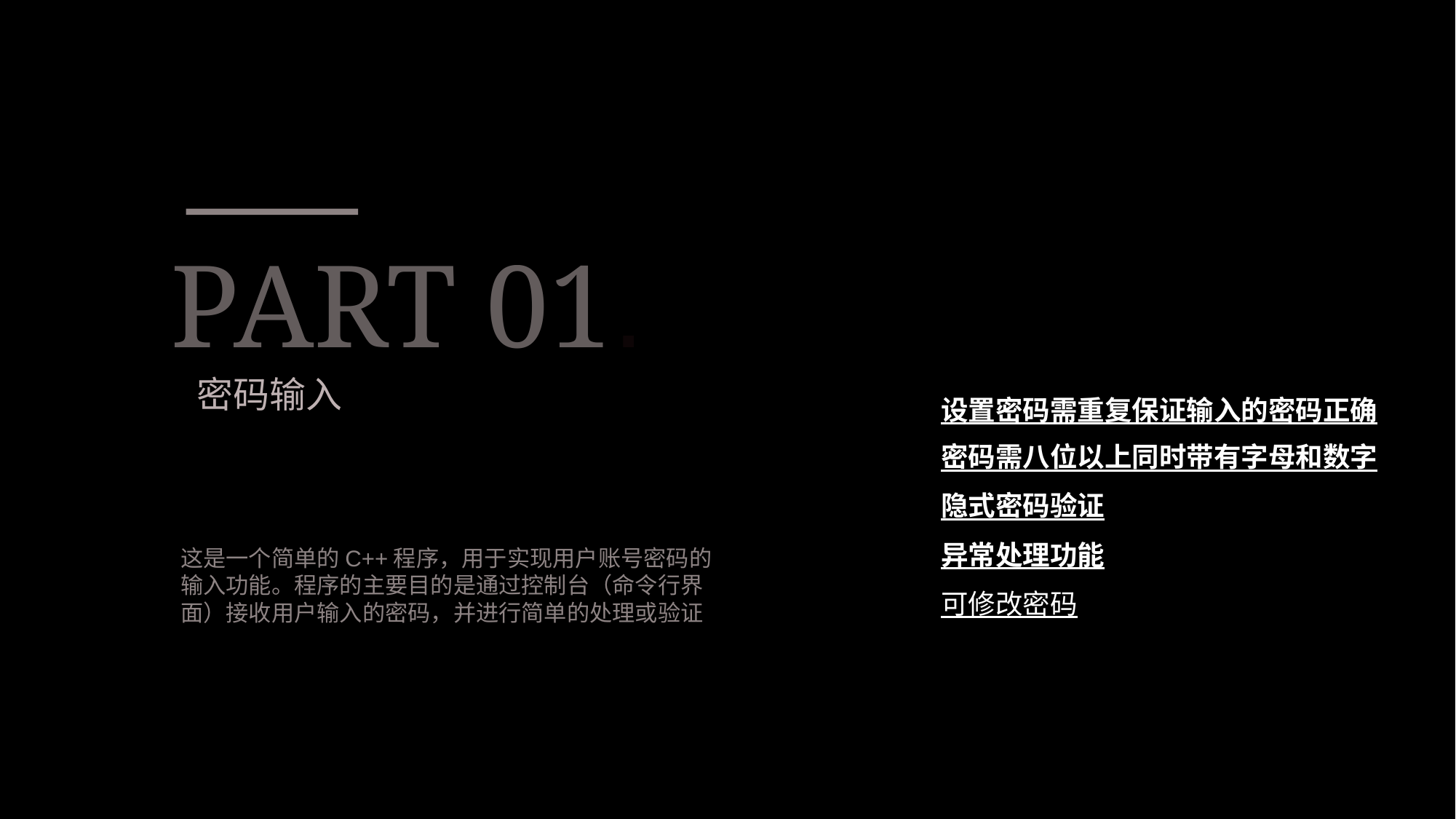

PART 01.
密码输入
设置密码需重复保证输入的密码正确
密码需八位以上同时带有字母和数字
隐式密码验证
异常处理功能
这是一个简单的C++程序，用于实现用户账号密码的输入功能。程序的主要目的是通过控制台（命令行界面）接收用户输入的密码，并进行简单的处理或验证
可修改密码